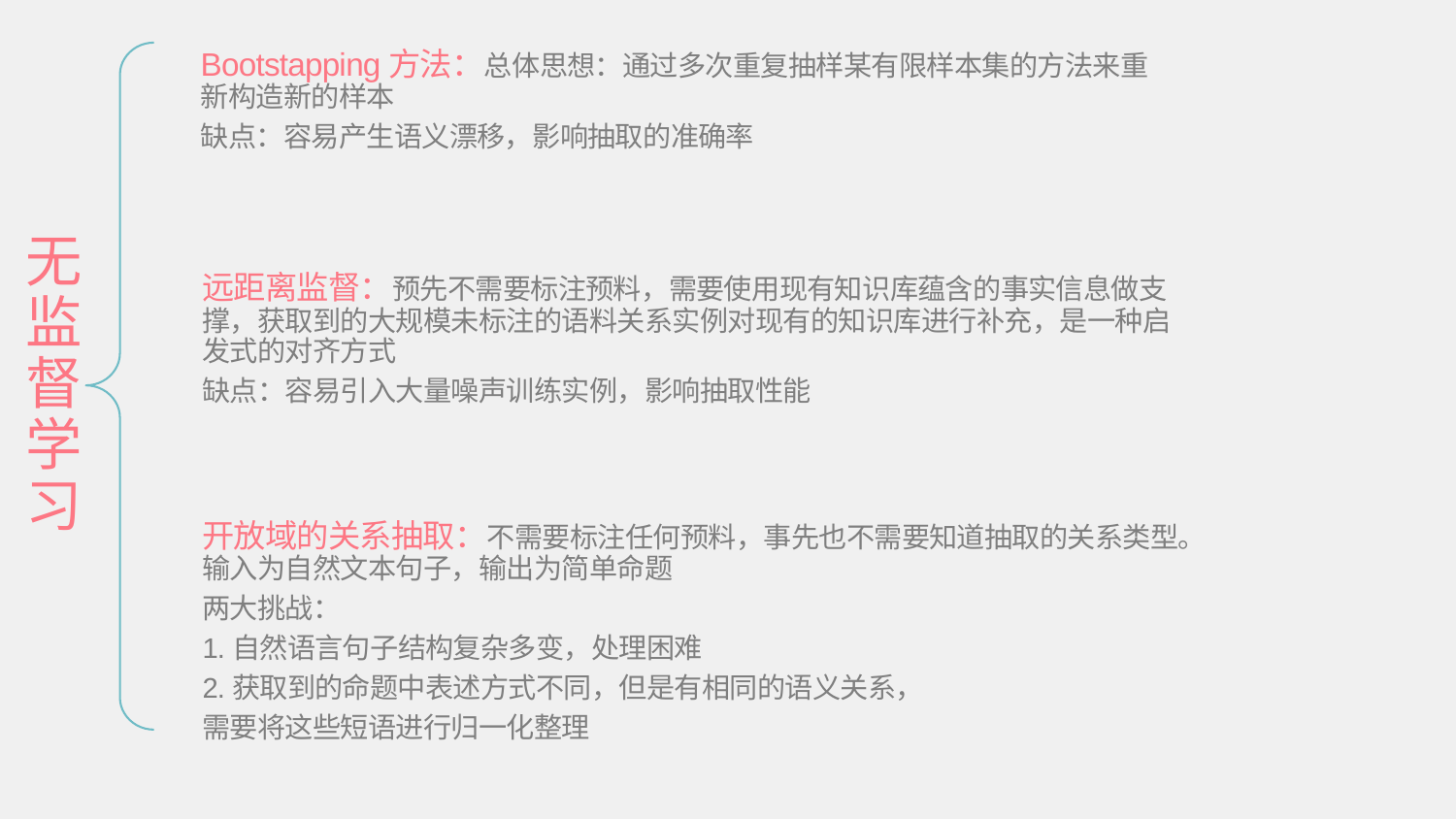

Bootstapping方法：总体思想：通过多次重复抽样某有限样本集的方法来重新构造新的样本
缺点：容易产生语义漂移，影响抽取的准确率
无监督学习
远距离监督：预先不需要标注预料，需要使用现有知识库蕴含的事实信息做支撑，获取到的大规模未标注的语料关系实例对现有的知识库进行补充，是一种启发式的对齐方式
缺点：容易引入大量噪声训练实例，影响抽取性能
开放域的关系抽取：不需要标注任何预料，事先也不需要知道抽取的关系类型。输入为自然文本句子，输出为简单命题
两大挑战：
1.自然语言句子结构复杂多变，处理困难
2.获取到的命题中表述方式不同，但是有相同的语义关系，
需要将这些短语进行归一化整理